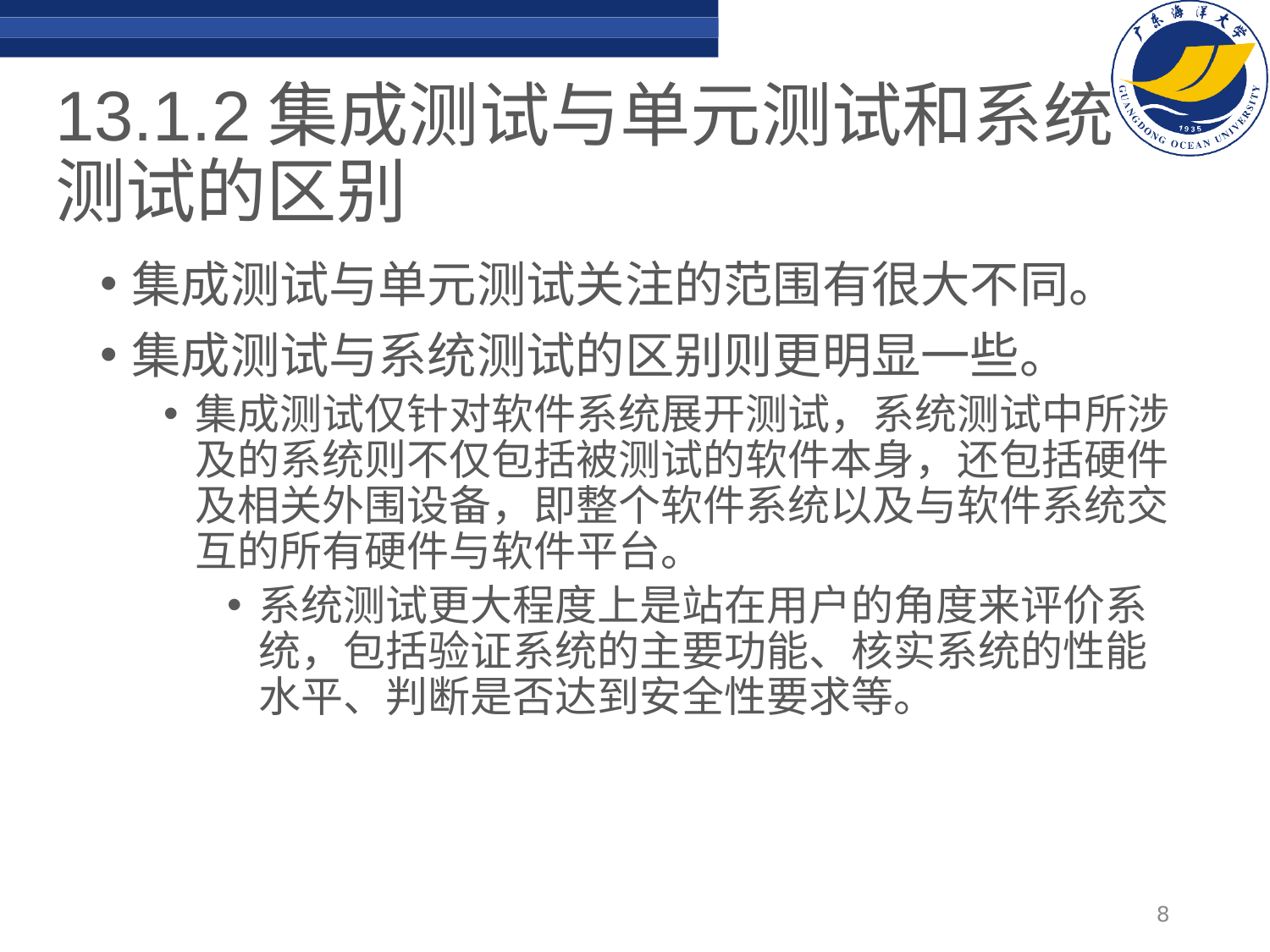

# 13.1.2集成测试与单元测试和系统测试的区别
集成测试与单元测试关注的范围有很大不同。
集成测试与系统测试的区别则更明显一些。
集成测试仅针对软件系统展开测试，系统测试中所涉及的系统则不仅包括被测试的软件本身，还包括硬件及相关外围设备，即整个软件系统以及与软件系统交互的所有硬件与软件平台。
系统测试更大程度上是站在用户的角度来评价系统，包括验证系统的主要功能、核实系统的性能水平、判断是否达到安全性要求等。
8